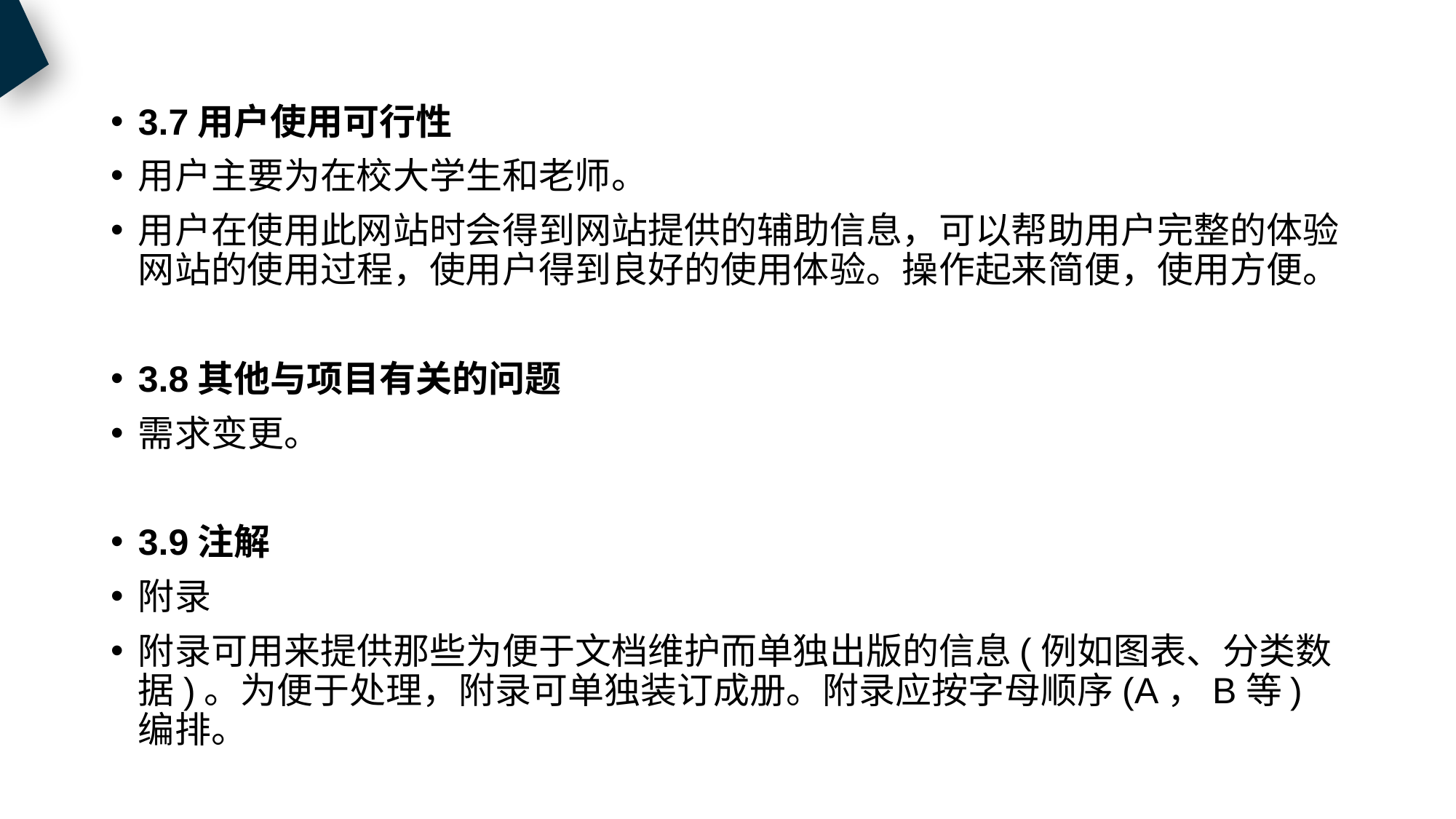

3.7用户使用可行性
用户主要为在校大学生和老师。
用户在使用此网站时会得到网站提供的辅助信息，可以帮助用户完整的体验网站的使用过程，使用户得到良好的使用体验。操作起来简便，使用方便。

3.8其他与项目有关的问题
需求变更。

3.9注解
附录
附录可用来提供那些为便于文档维护而单独出版的信息(例如图表、分类数据)。为便于处理，附录可单独装订成册。附录应按字母顺序(A，B等)编排。